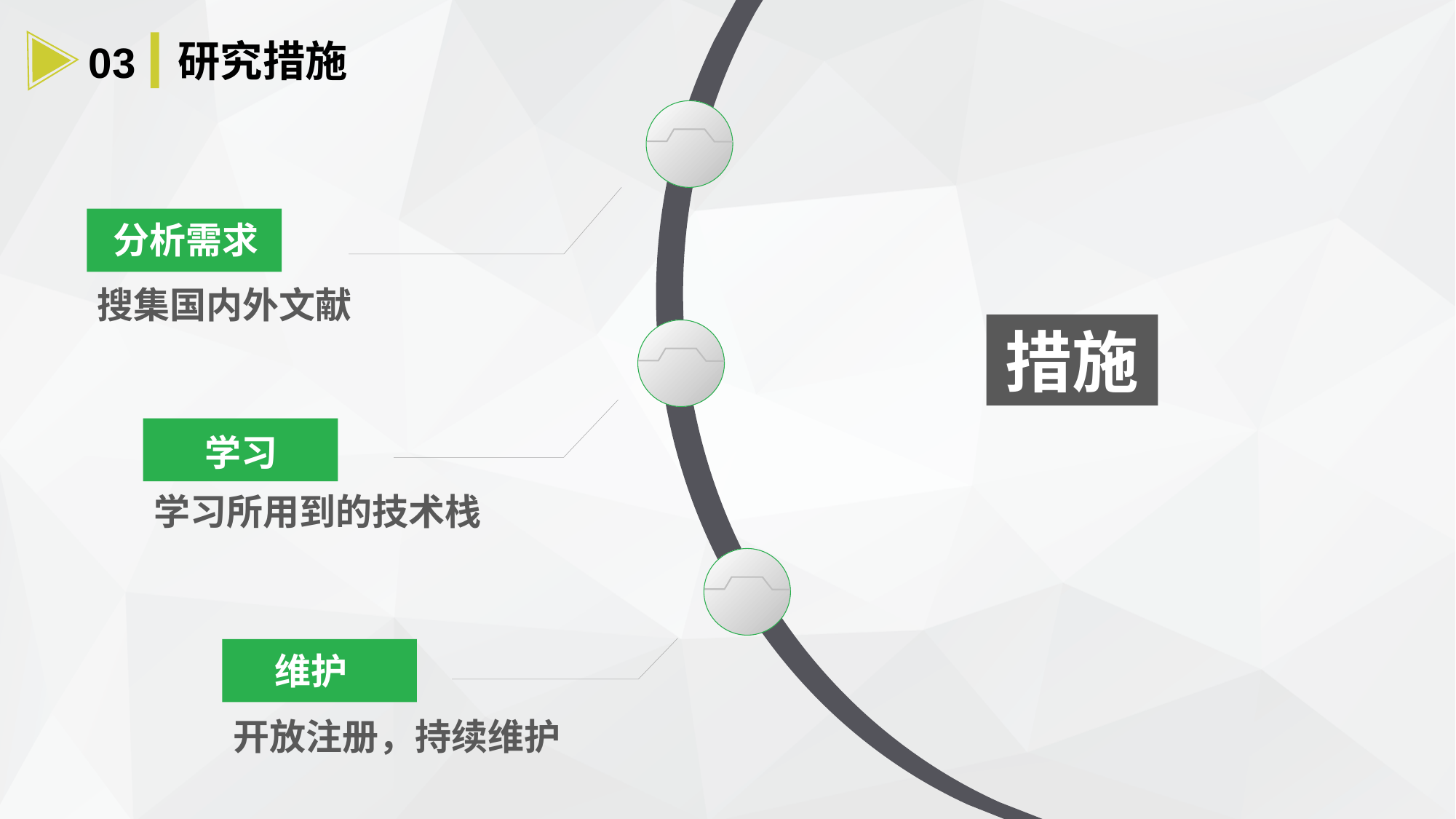

研究措施
03

分析需求
搜集国内外文献
措施

学习
学习所用到的技术栈

维护
开放注册，持续维护